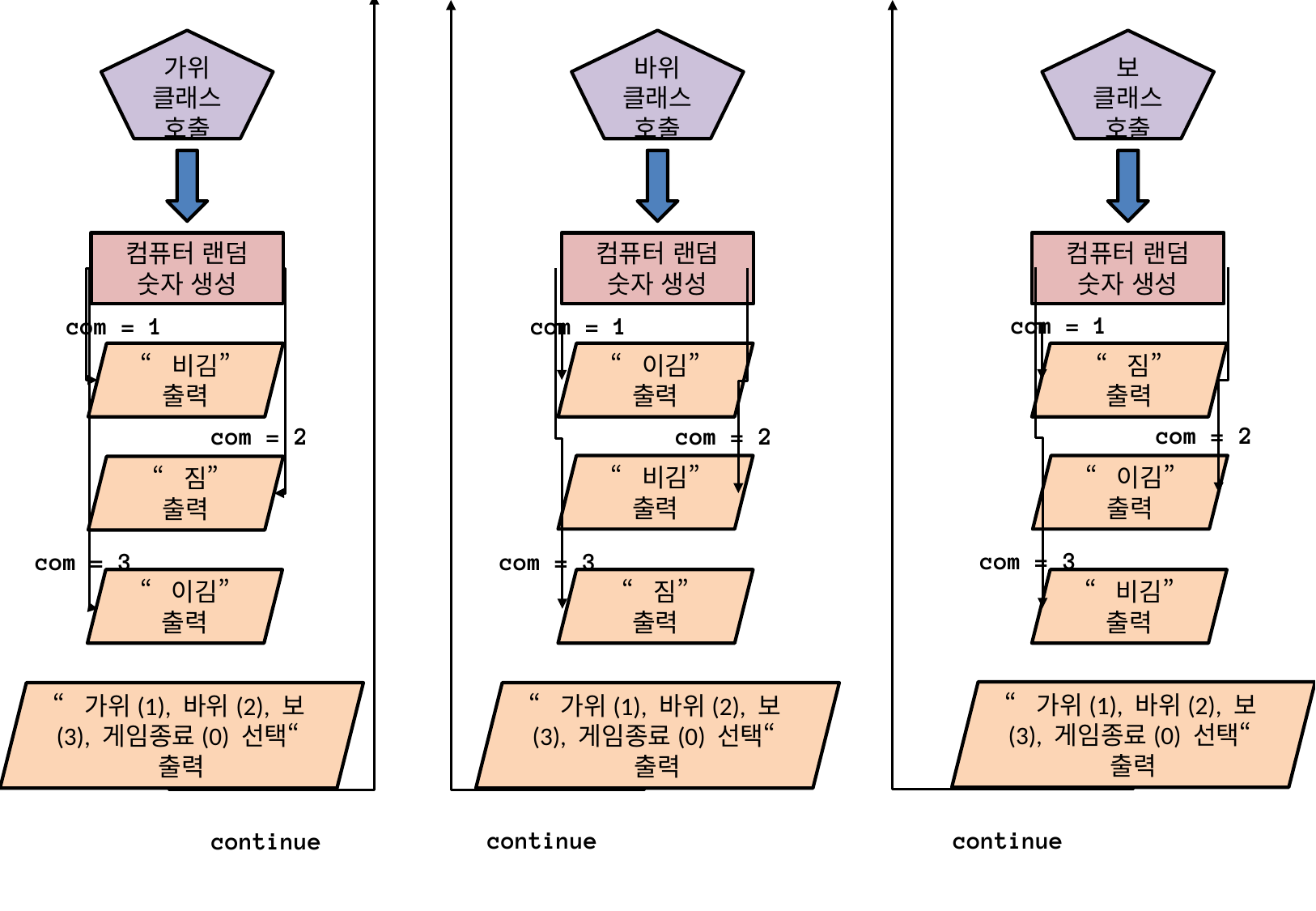

가위 클래스 호출
바위 클래스 호출
보 클래스 호출

컴퓨터 랜덤 숫자 생성
컴퓨터 랜덤 숫자 생성
컴퓨터 랜덤 숫자 생성
com = 1
com = 1
com = 1
“비김”
출력
“이김”
출력
“짐”
출력
com = 2
com = 2
com = 2
“비김”
출력
“이김”
출력
“짐”
출력
com = 3
com = 3
com = 3
“이김”
출력
“짐”
출력
“비김”
출력
“가위(1), 바위(2), 보(3), 게임종료(0) 선택“
출력
“가위(1), 바위(2), 보(3), 게임종료(0) 선택“
출력
“가위(1), 바위(2), 보(3), 게임종료(0) 선택“
출력
continue
continue
continue